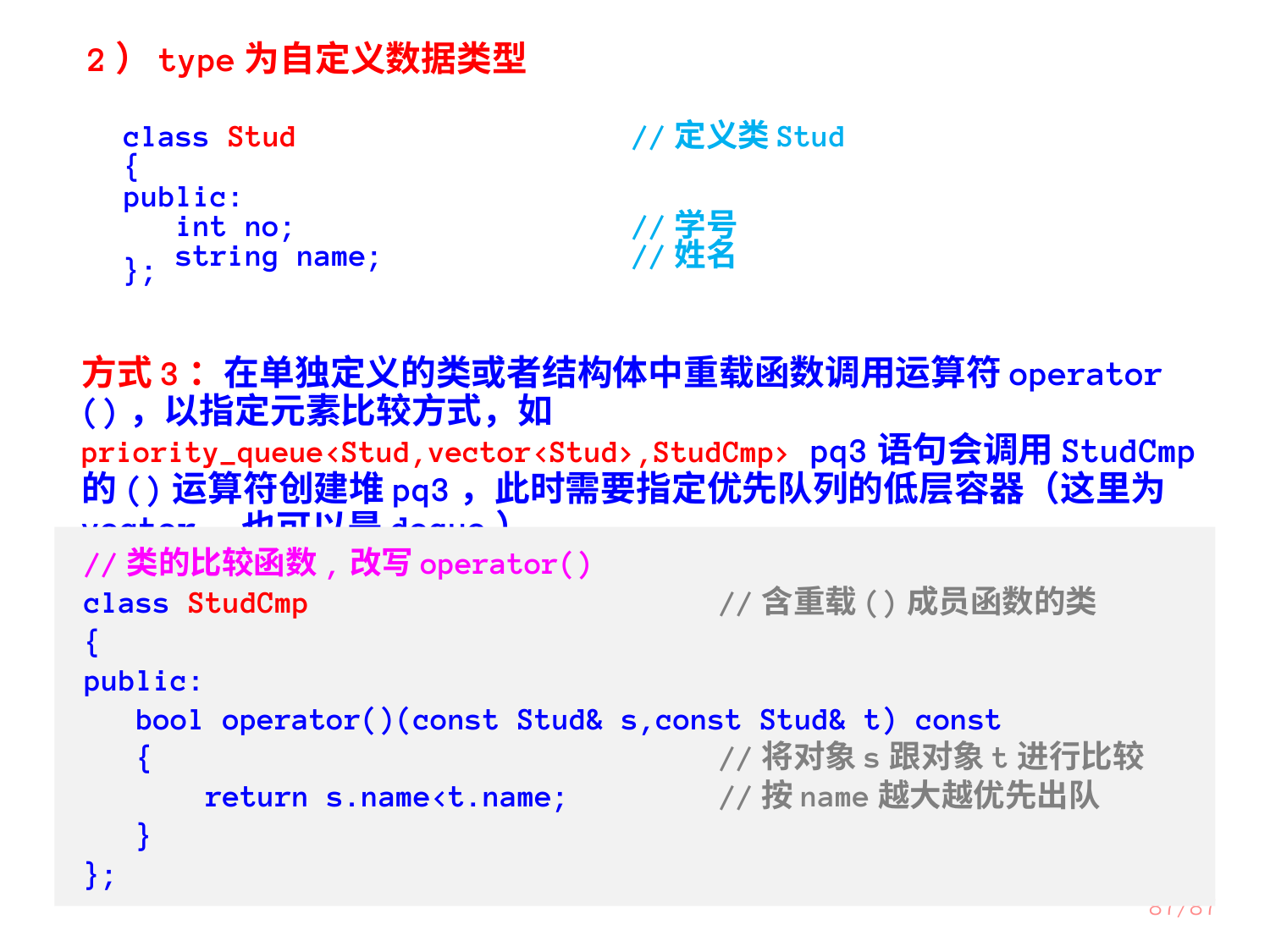

2）type为自定义数据类型
class Stud			//定义类Stud
{
public:
   int no;			//学号
   string name;		//姓名
};
方式3：在单独定义的类或者结构体中重载函数调用运算符operator ()，以指定元素比较方式，如priority_queue<Stud,vector<Stud>,StudCmp> pq3语句会调用StudCmp的()运算符创建堆pq3，此时需要指定优先队列的低层容器（这里为vector，也可以是deque）。
//类的比较函数,改写operator()
class StudCmp				//含重载()成员函数的类
{
public:
   bool operator()(const Stud& s,const Stud& t) const
   {					//将对象s跟对象t进行比较
       return s.name<t.name;		//按name越大越优先出队
   }
};
87/87